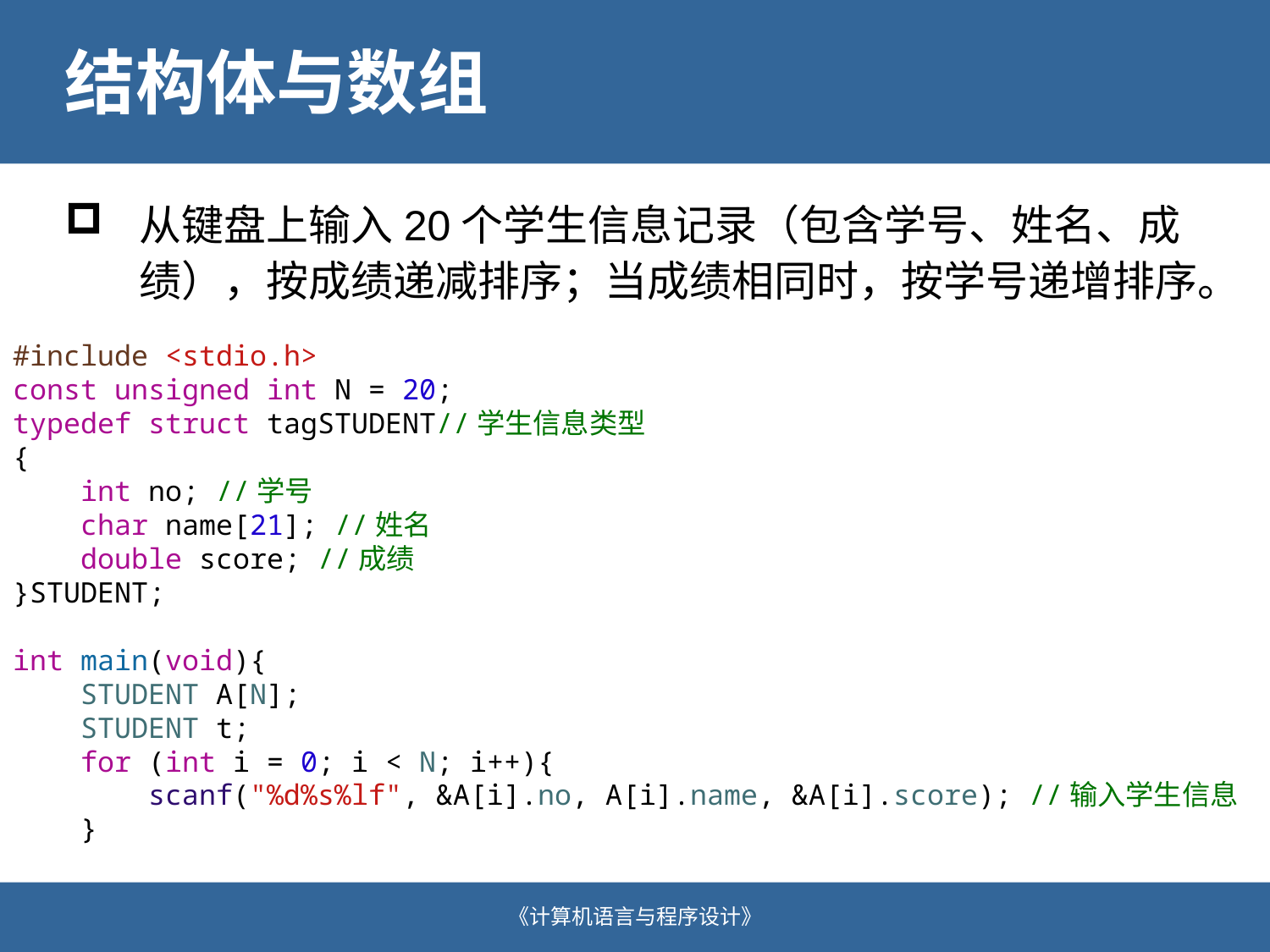

# 结构体与数组
从键盘上输入20个学生信息记录（包含学号、姓名、成绩），按成绩递减排序；当成绩相同时，按学号递增排序。
#include <stdio.h>
const unsigned int N = 20;
typedef struct tagSTUDENT//学生信息类型
{
    int no; //学号
    char name[21]; //姓名
    double score; //成绩
}STUDENT;

int main(void){
    STUDENT A[N];
    STUDENT t;
    for (int i = 0; i < N; i++){
        scanf("%d%s%lf", &A[i].no, A[i].name, &A[i].score); //输入学生信息
    }

《计算机语言与程序设计》
19